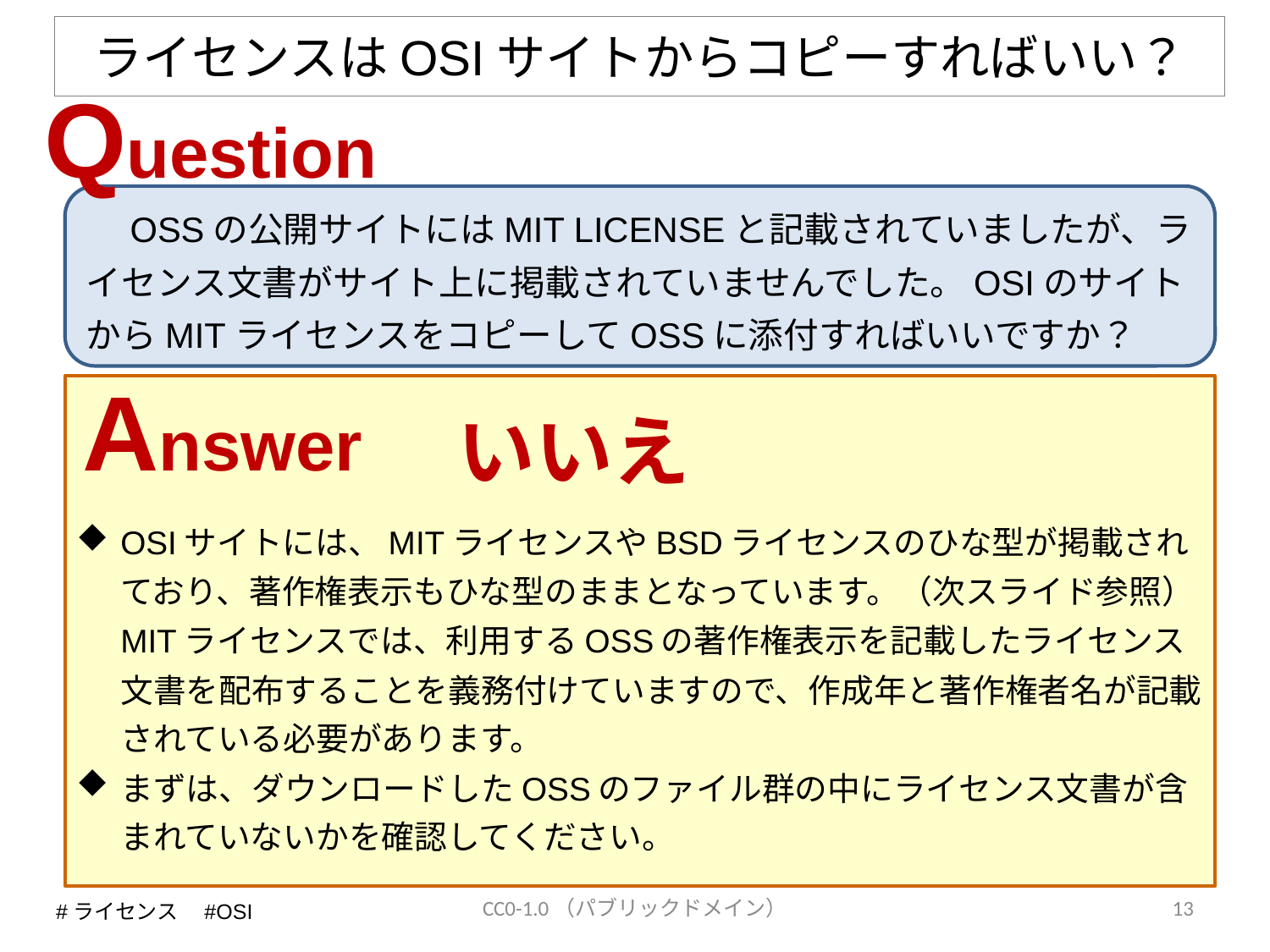

# ライセンスはOSIサイトからコピーすればいい？
Question
　OSSの公開サイトにはMIT LICENSEと記載されていましたが、ライセンス文書がサイト上に掲載されていませんでした。OSIのサイトからMITライセンスをコピーしてOSSに添付すればいいですか？
Answer

いいえ
OSIサイトには、MITライセンスやBSDライセンスのひな型が掲載されており、著作権表示もひな型のままとなっています。（次スライド参照）
MITライセンスでは、利用するOSSの著作権表示を記載したライセンス文書を配布することを義務付けていますので、作成年と著作権者名が記載されている必要があります。
まずは、ダウンロードしたOSSのファイル群の中にライセンス文書が含まれていないかを確認してください。
CC0-1.0（パブリックドメイン）
13
#ライセンス　#OSI